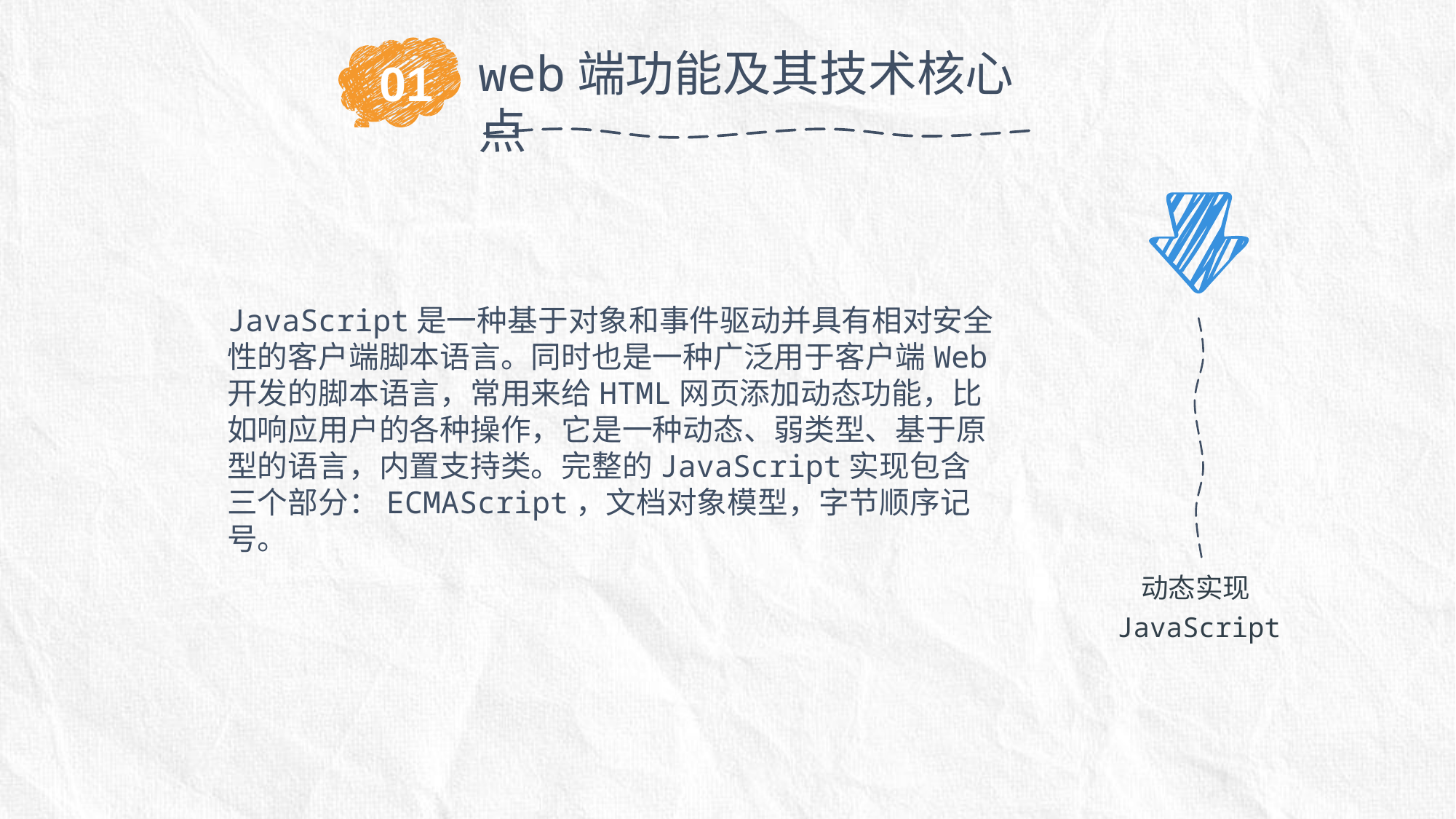

web端功能及其技术核心点

01

JavaScript是一种基于对象和事件驱动并具有相对安全性的客户端脚本语言。同时也是一种广泛用于客户端Web开发的脚本语言，常用来给HTML网页添加动态功能，比如响应用户的各种操作，它是一种动态、弱类型、基于原型的语言，内置支持类。完整的JavaScript实现包含三个部分：ECMAScript，文档对象模型，字节顺序记号。

动态实现JavaScript